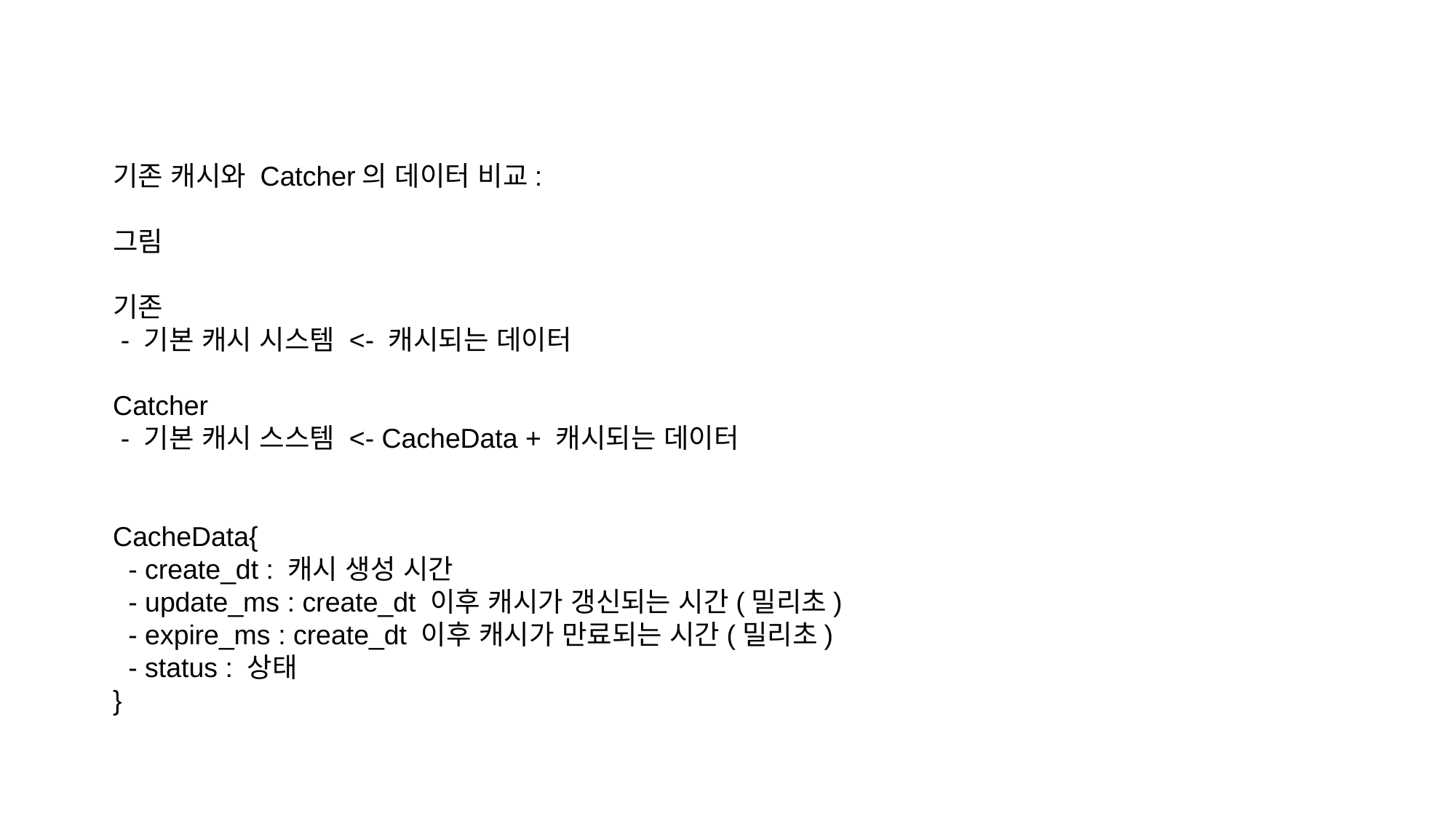

기존 캐시와 Catcher의 데이터 비교:

그림

기존
 - 기본 캐시 시스템 <- 캐시되는 데이터

Catcher
 - 기본 캐시 스스템 <- CacheData + 캐시되는 데이터

CacheData{
  - create_dt : 캐시 생성 시간
  - update_ms : create_dt 이후 캐시가 갱신되는 시간(밀리초)
  - expire_ms : create_dt 이후 캐시가 만료되는 시간(밀리초)
  - status : 상태
}